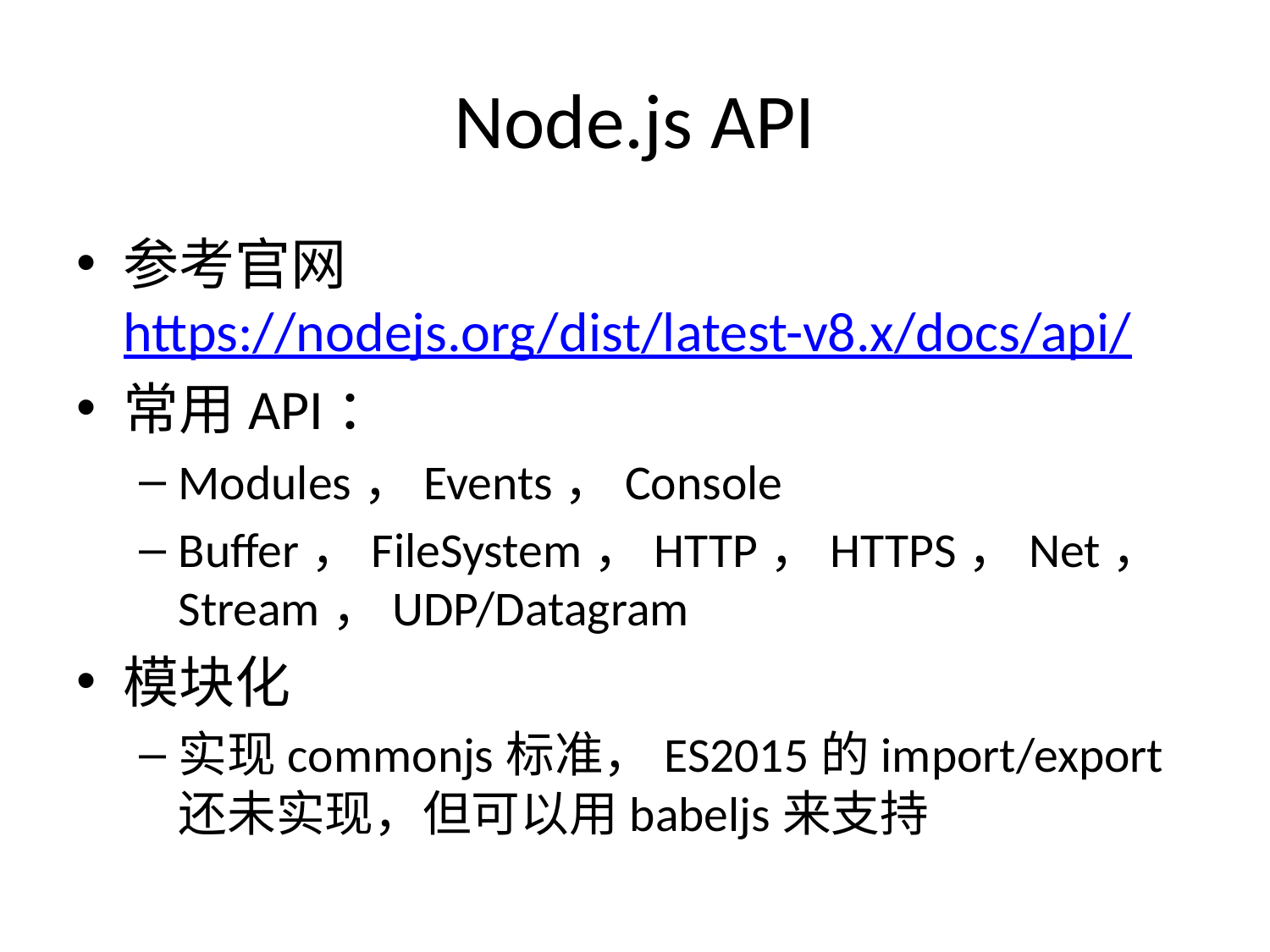

# Node.js API
参考官网 https://nodejs.org/dist/latest-v8.x/docs/api/
常用API：
Modules，Events，Console
Buffer，FileSystem，HTTP，HTTPS，Net，Stream，UDP/Datagram
模块化
实现commonjs标准，ES2015的import/export还未实现，但可以用babeljs来支持